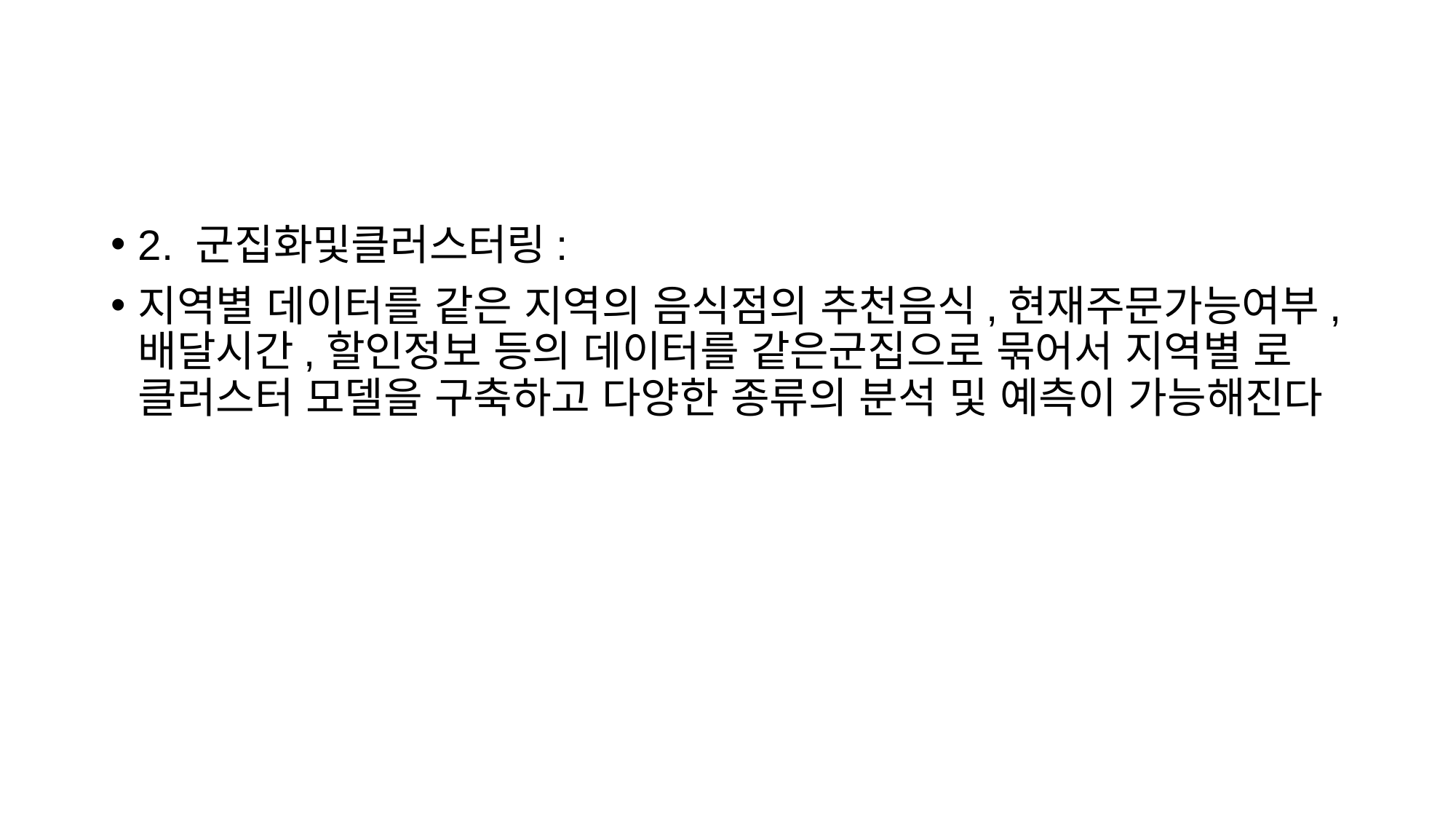

#
2. 군집화및클러스터링:
지역별 데이터를 같은 지역의 음식점의 추천음식,현재주문가능여부,배달시간,할인정보 등의 데이터를 같은군집으로 묶어서 지역별 로 클러스터 모델을 구축하고 다양한 종류의 분석 및 예측이 가능해진다